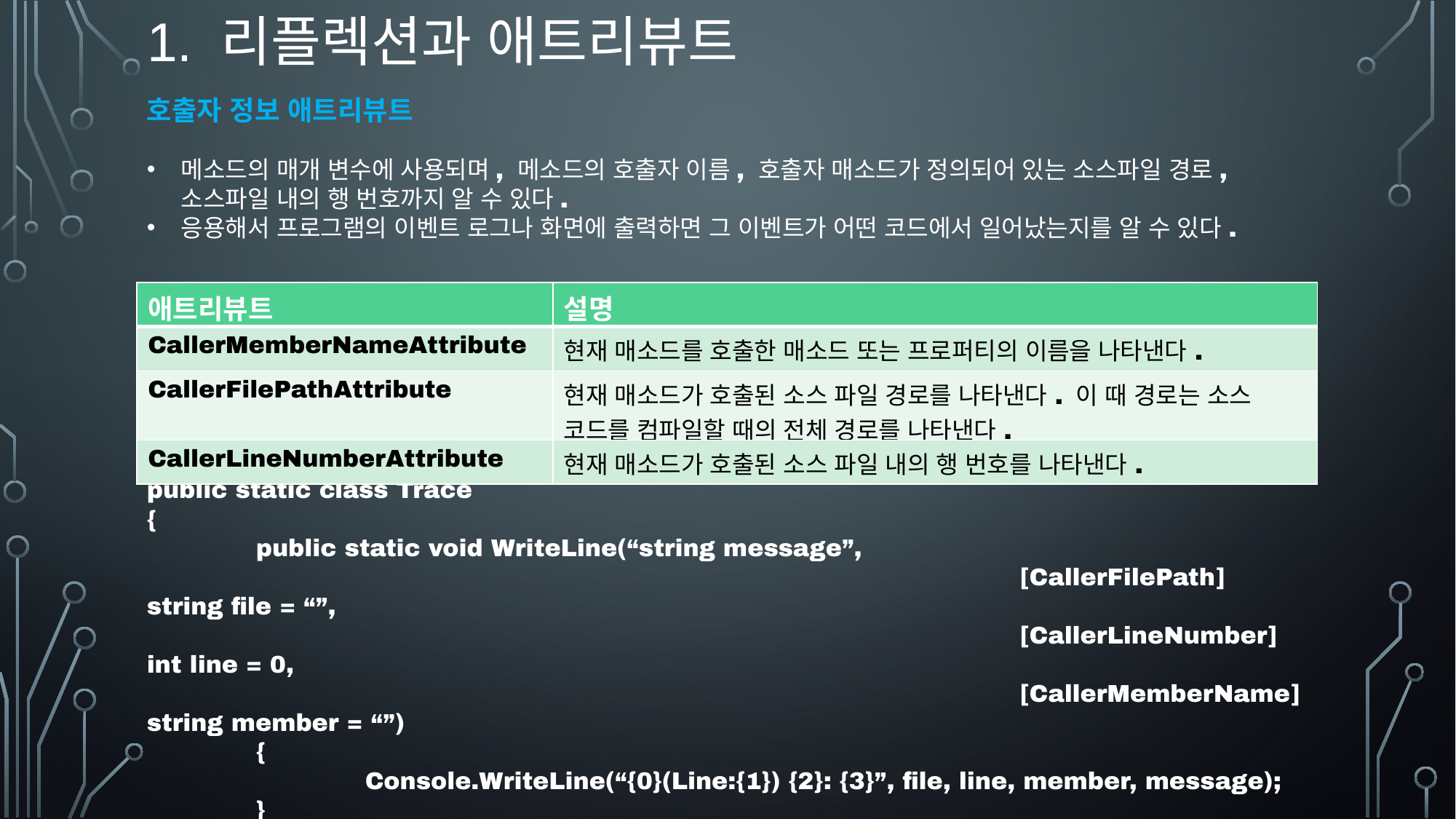

# 1. 리플렉션과 애트리뷰트
호출자 정보 애트리뷰트

메소드의 매개 변수에 사용되며, 메소드의 호출자 이름, 호출자 매소드가 정의되어 있는 소스파일 경로, 소스파일 내의 행 번호까지 알 수 있다.
응용해서 프로그램의 이벤트 로그나 화면에 출력하면 그 이벤트가 어떤 코드에서 일어났는지를 알 수 있다.

public static class Trace
{
	public static void WriteLine(“string message”,
								[CallerFilePath] string file = “”,
								[CallerLineNumber] int line = 0,
								[CallerMemberName] string member = “”)
	{
		Console.WriteLine(“{0}(Line:{1}) {2}: {3}”, file, line, member, message);
	}
}
| 애트리뷰트 | 설명 |
| --- | --- |
| CallerMemberNameAttribute | 현재 매소드를 호출한 매소드 또는 프로퍼티의 이름을 나타낸다. |
| CallerFilePathAttribute | 현재 매소드가 호출된 소스 파일 경로를 나타낸다. 이 때 경로는 소스 코드를 컴파일할 때의 전체 경로를 나타낸다. |
| CallerLineNumberAttribute | 현재 매소드가 호출된 소스 파일 내의 행 번호를 나타낸다. |